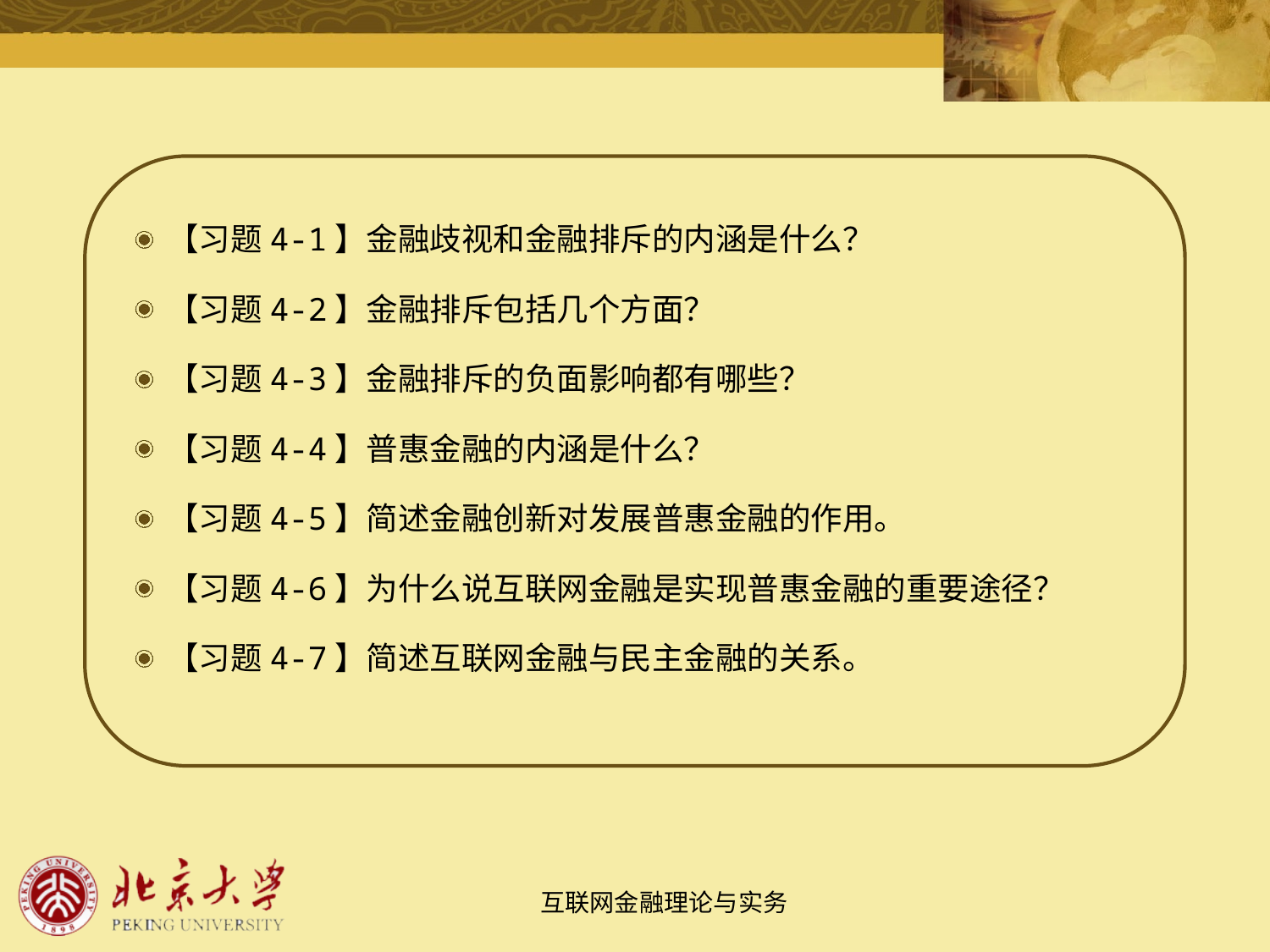

【习题4-1】金融歧视和金融排斥的内涵是什么？
【习题4-2】金融排斥包括几个方面？
【习题4-3】金融排斥的负面影响都有哪些？
【习题4-4】普惠金融的内涵是什么？
【习题4-5】简述金融创新对发展普惠金融的作用。
【习题4-6】为什么说互联网金融是实现普惠金融的重要途径？
【习题4-7】简述互联网金融与民主金融的关系。